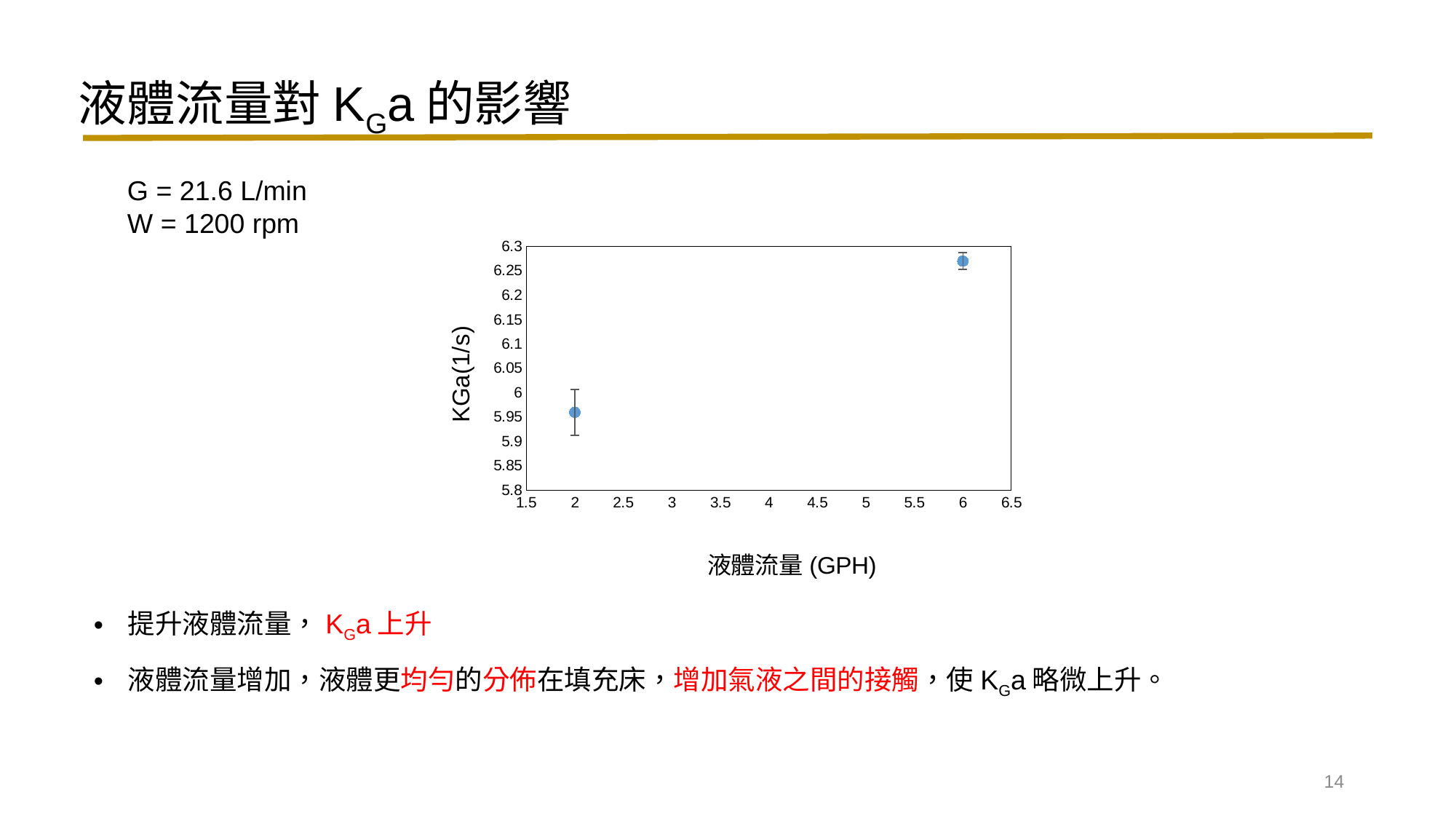

液體流量對KGa的影響
G = 21.6 L/min
W = 1200 rpm

### Chart

| Category |  |
|---|---|
提升液體流量，KGa上升
液體流量增加，液體更均勻的分佈在填充床，增加氣液之間的接觸，使KGa略微上升。
14